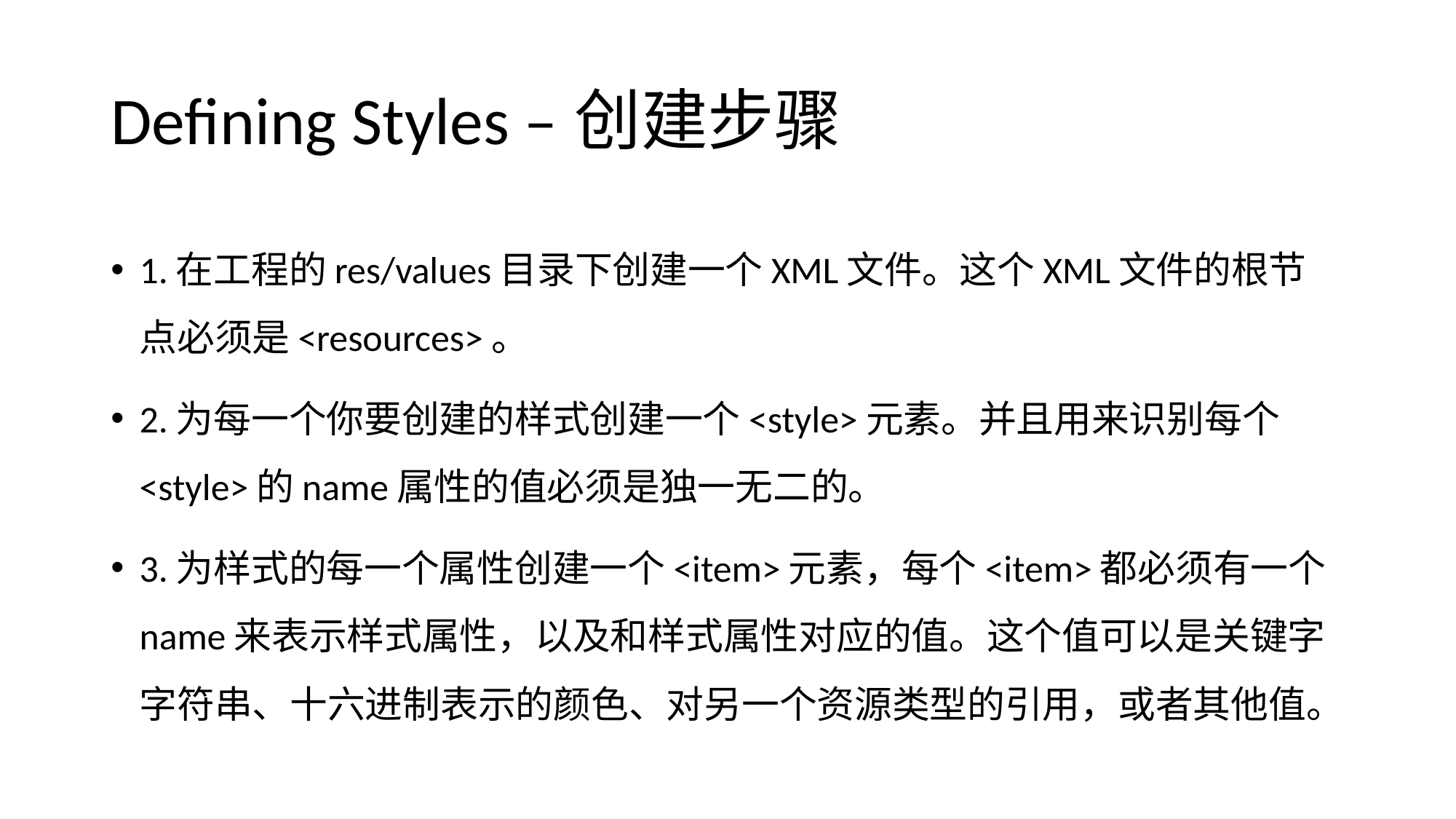

# Defining Styles –创建步骤
1.在工程的res/values目录下创建一个XML文件。这个XML文件的根节点必须是<resources>。
2.为每一个你要创建的样式创建一个<style>元素。并且用来识别每个<style>的name属性的值必须是独一无二的。
3.为样式的每一个属性创建一个<item>元素，每个<item>都必须有一个name来表示样式属性，以及和样式属性对应的值。这个值可以是关键字字符串、十六进制表示的颜色、对另一个资源类型的引用，或者其他值。